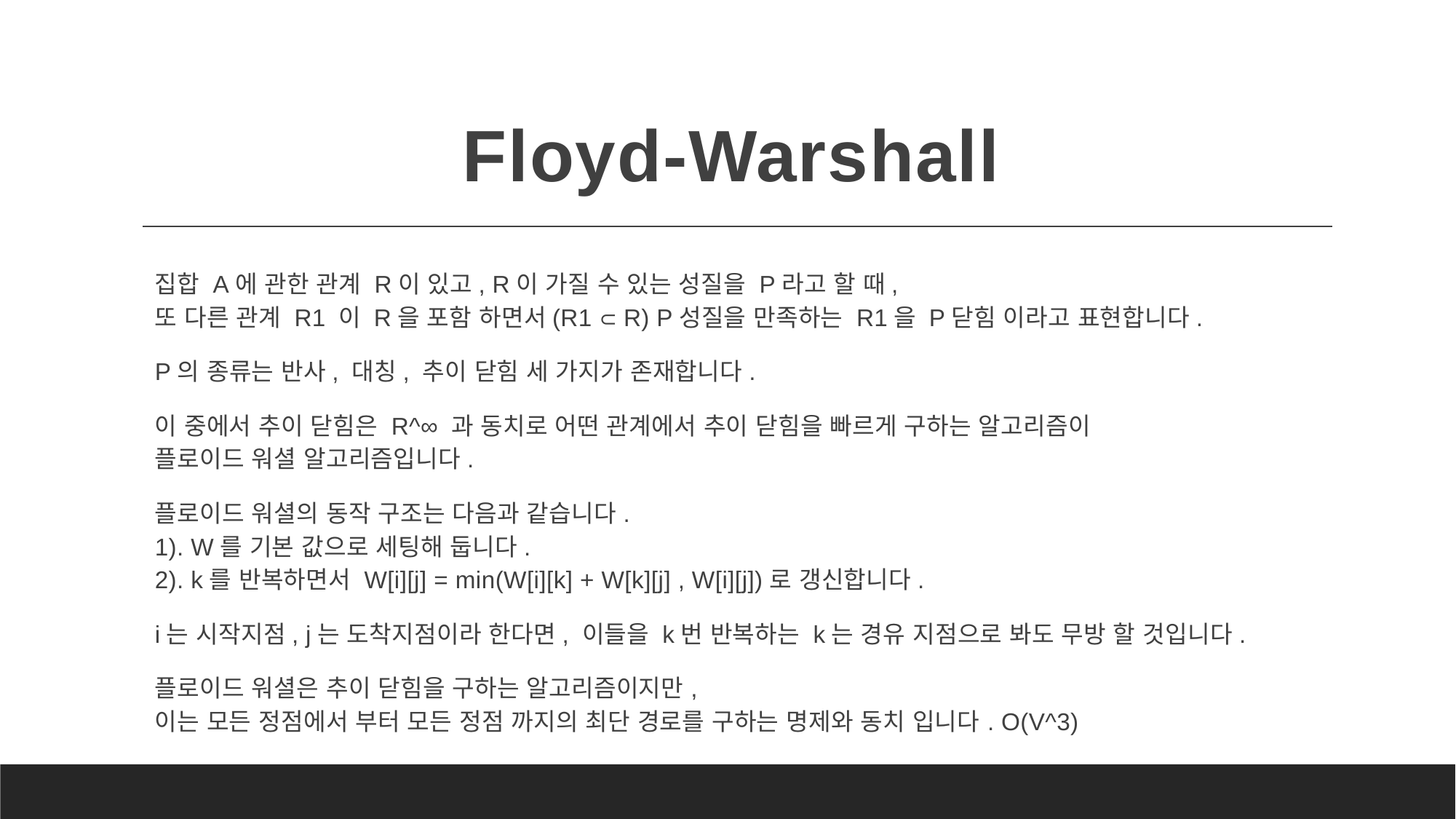

# Floyd-Warshall
집합 A에 관한 관계 R이 있고, R이 가질 수 있는 성질을 P라고 할 때,
또 다른 관계 R1 이 R을 포함 하면서(R1 ⊂ R) P성질을 만족하는 R1을 P닫힘 이라고 표현합니다.
P의 종류는 반사, 대칭, 추이 닫힘 세 가지가 존재합니다.
이 중에서 추이 닫힘은 R^∞ 과 동치로 어떤 관계에서 추이 닫힘을 빠르게 구하는 알고리즘이
플로이드 워셜 알고리즘입니다.
플로이드 워셜의 동작 구조는 다음과 같습니다.
1). W를 기본 값으로 세팅해 둡니다.
2). k를 반복하면서 W[i][j] = min(W[i][k] + W[k][j] , W[i][j])로 갱신합니다.
i는 시작지점, j는 도착지점이라 한다면, 이들을 k번 반복하는 k는 경유 지점으로 봐도 무방 할 것입니다.
플로이드 워셜은 추이 닫힘을 구하는 알고리즘이지만,
이는 모든 정점에서 부터 모든 정점 까지의 최단 경로를 구하는 명제와 동치 입니다. O(V^3)